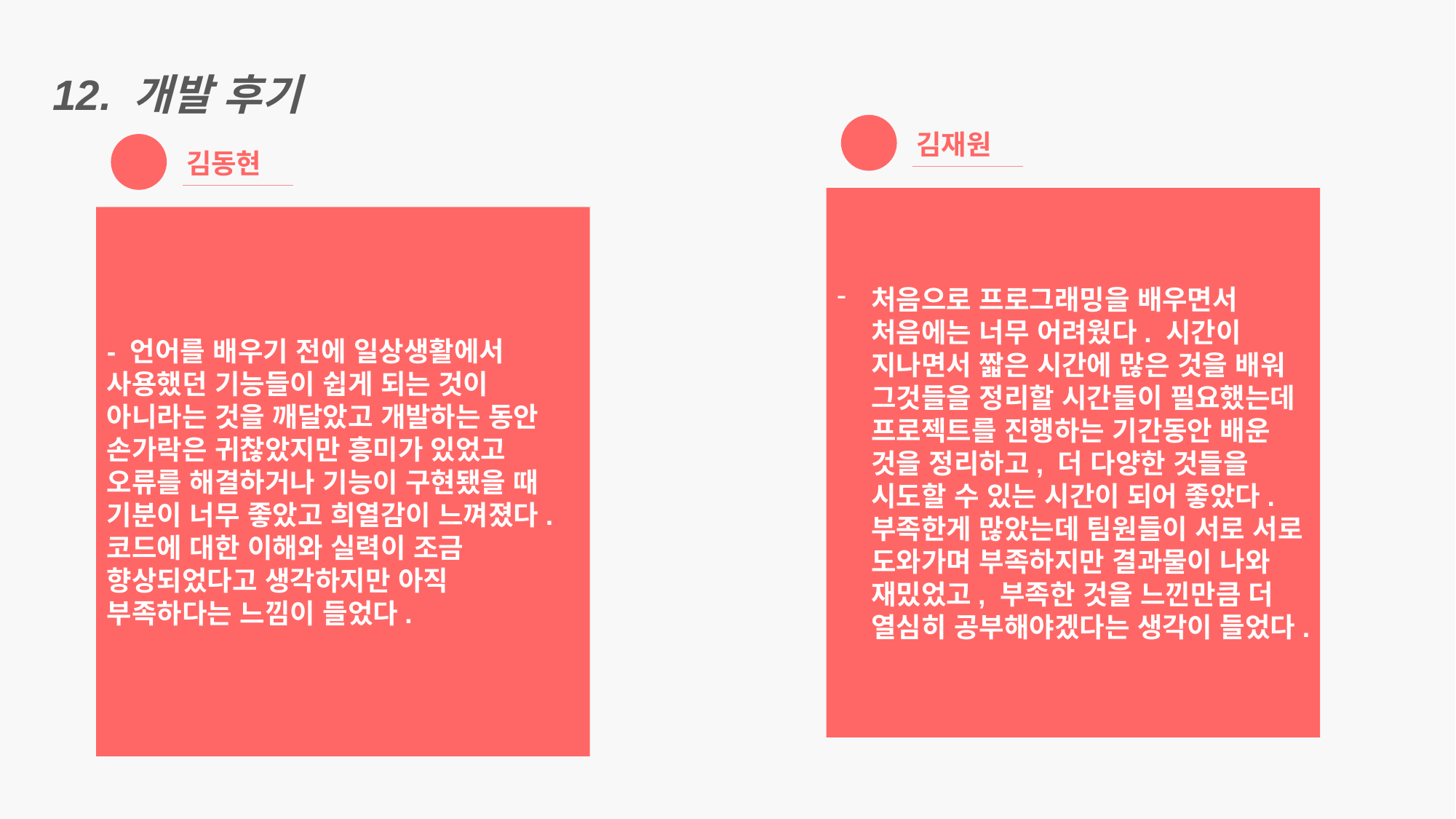

12. 개발 후기

김재원
처음으로 프로그래밍을 배우면서 처음에는 너무 어려웠다. 시간이 지나면서 짧은 시간에 많은 것을 배워 그것들을 정리할 시간들이 필요했는데 프로젝트를 진행하는 기간동안 배운 것을 정리하고, 더 다양한 것들을 시도할 수 있는 시간이 되어 좋았다. 부족한게 많았는데 팀원들이 서로 서로 도와가며 부족하지만 결과물이 나와 재밌었고, 부족한 것을 느낀만큼 더 열심히 공부해야겠다는 생각이 들었다.

김동현
- 언어를 배우기 전에 일상생활에서 사용했던 기능들이 쉽게 되는 것이 아니라는 것을 깨달았고 개발하는 동안 손가락은 귀찮았지만 흥미가 있었고 오류를 해결하거나 기능이 구현됐을 때 기분이 너무 좋았고 희열감이 느껴졌다. 코드에 대한 이해와 실력이 조금 향상되었다고 생각하지만 아직 부족하다는 느낌이 들었다.